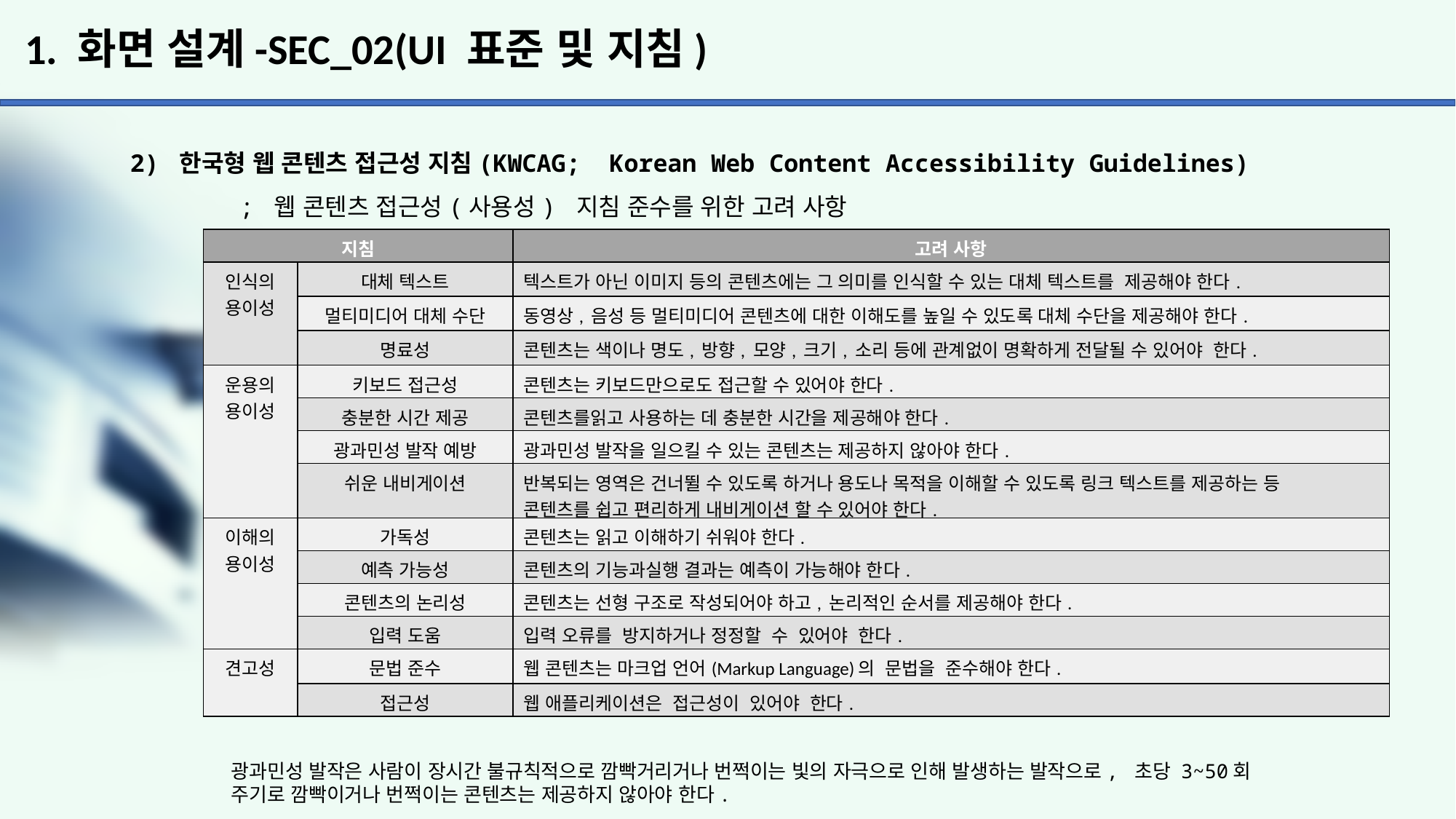

# 1. 화면 설계-SEC_02(UI 표준 및 지침)
2) 한국형 웹 콘텐츠 접근성 지침(KWCAG;  Korean Web Content Accessibility Guidelines)
	; 웹 콘텐츠 접근성(사용성) 지침 준수를 위한 고려 사항

| 지침 |  | 고려 사항 |
| --- | --- | --- |
| 인식의 용이성 | 대체 텍스트 | 텍스트가 아닌 이미지 등의 콘텐츠에는 그 의미를 인식할 수 있는 대체 텍스트를 제공해야 한다. |
|  | 멀티미디어 대체 수단 | 동영상, 음성 등 멀티미디어 콘텐츠에 대한 이해도를 높일 수 있도록 대체 수단을 제공해야 한다. |
|  | 명료성 | 콘텐츠는 색이나 명도, 방향, 모양, 크기, 소리 등에 관계없이 명확하게 전달될 수 있어야 한다. |
| 운용의 용이성 | 키보드 접근성 | 콘텐츠는 키보드만으로도 접근할 수 있어야 한다. |
|  | 충분한 시간 제공 | 콘텐츠를읽고 사용하는 데 충분한 시간을 제공해야 한다. |
|  | 광과민성 발작 예방 | 광과민성 발작을 일으킬 수 있는 콘텐츠는 제공하지 않아야 한다. |
|  | 쉬운 내비게이션 | 반복되는 영역은 건너뛸 수 있도록 하거나 용도나 목적을 이해할 수 있도록 링크 텍스트를 제공하는 등 콘텐츠를 쉽고 편리하게 내비게이션 할 수 있어야 한다. |
| 이해의 용이성 | 가독성 | 콘텐츠는 읽고 이해하기 쉬워야 한다. |
|  | 예측 가능성 | 콘텐츠의 기능과실행 결과는 예측이 가능해야 한다. |
|  | 콘텐츠의 논리성 | 콘텐츠는 선형 구조로 작성되어야 하고, 논리적인 순서를 제공해야 한다. |
|  | 입력 도움 | 입력 오류를 방지하거나 정정할 수 있어야 한다. |
| 견고성 | 문법 준수 | 웹 콘텐츠는 마크업 언어(Markup Language)의 문법을 준수해야 한다. |
|  | 접근성 | 웹 애플리케이션은 접근성이 있어야 한다. |
광과민성 발작은 사람이 장시간 불규칙적으로 깜빡거리거나 번쩍이는 빛의 자극으로 인해 발생하는 발작으로, 초당 3~50회
주기로 깜빡이거나 번쩍이는 콘텐츠는 제공하지 않아야 한다.